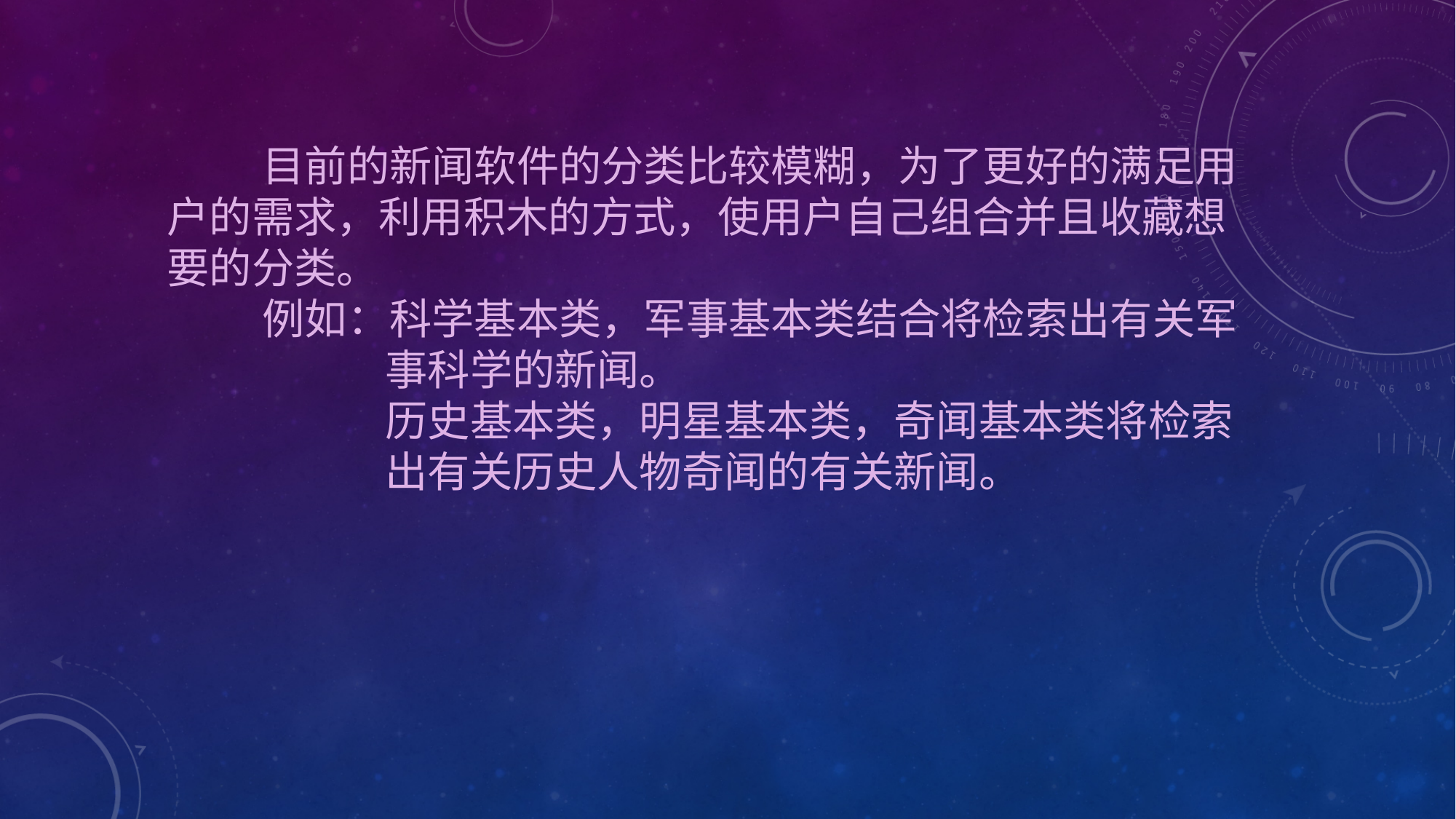

目前的新闻软件的分类比较模糊，为了更好的满足用户的需求，利用积木的方式，使用户自己组合并且收藏想要的分类。
         例如：科学基本类，军事基本类结合将检索出有关军		事科学的新闻。
                      历史基本类，明星基本类，奇闻基本类将检索		出有关历史人物奇闻的有关新闻。